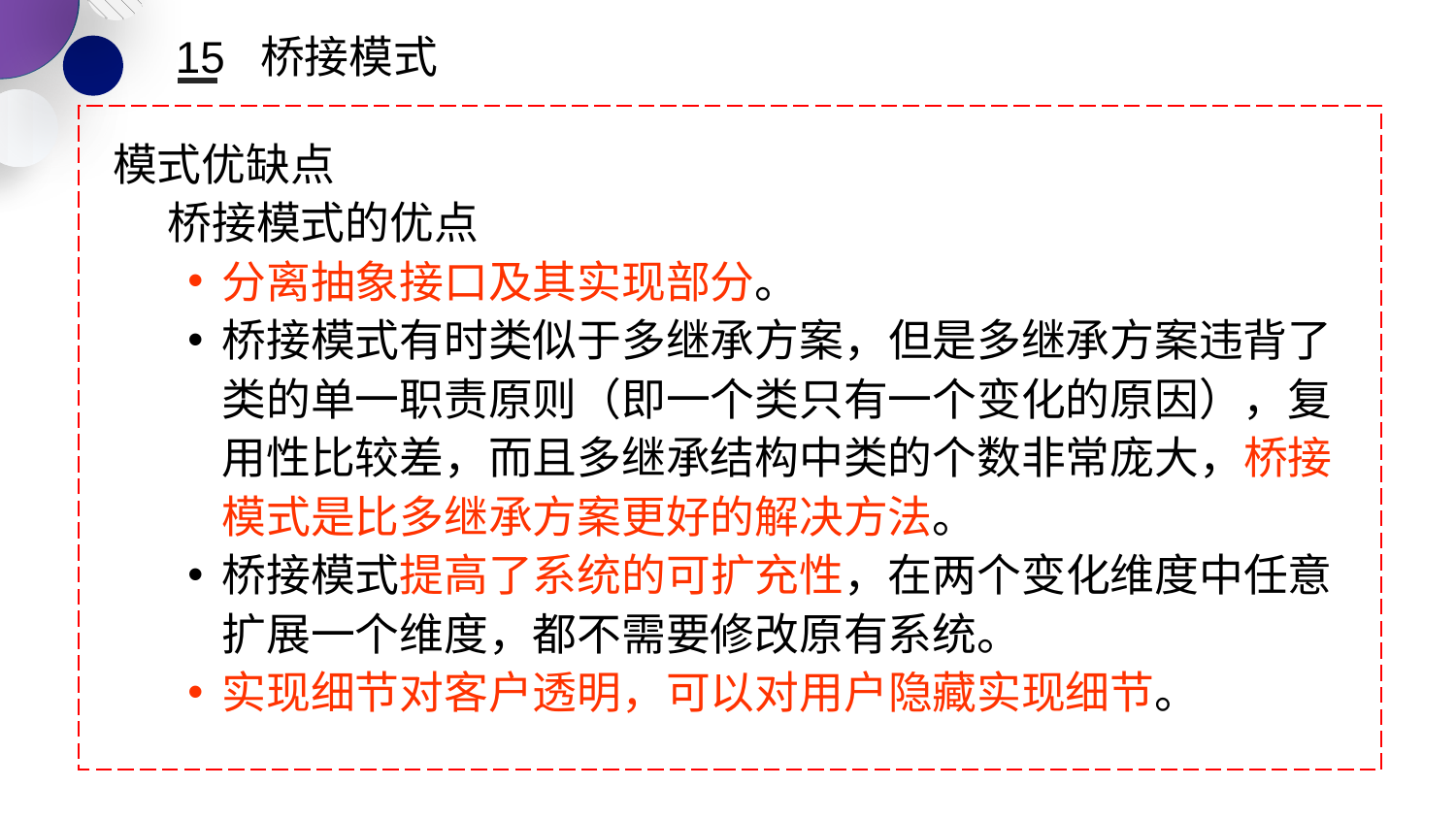

15  桥接模式

模式优缺点
桥接模式的优点
分离抽象接口及其实现部分。
桥接模式有时类似于多继承方案，但是多继承方案违背了类的单一职责原则（即一个类只有一个变化的原因），复用性比较差，而且多继承结构中类的个数非常庞大，桥接模式是比多继承方案更好的解决方法。
桥接模式提高了系统的可扩充性，在两个变化维度中任意扩展一个维度，都不需要修改原有系统。
实现细节对客户透明，可以对用户隐藏实现细节。